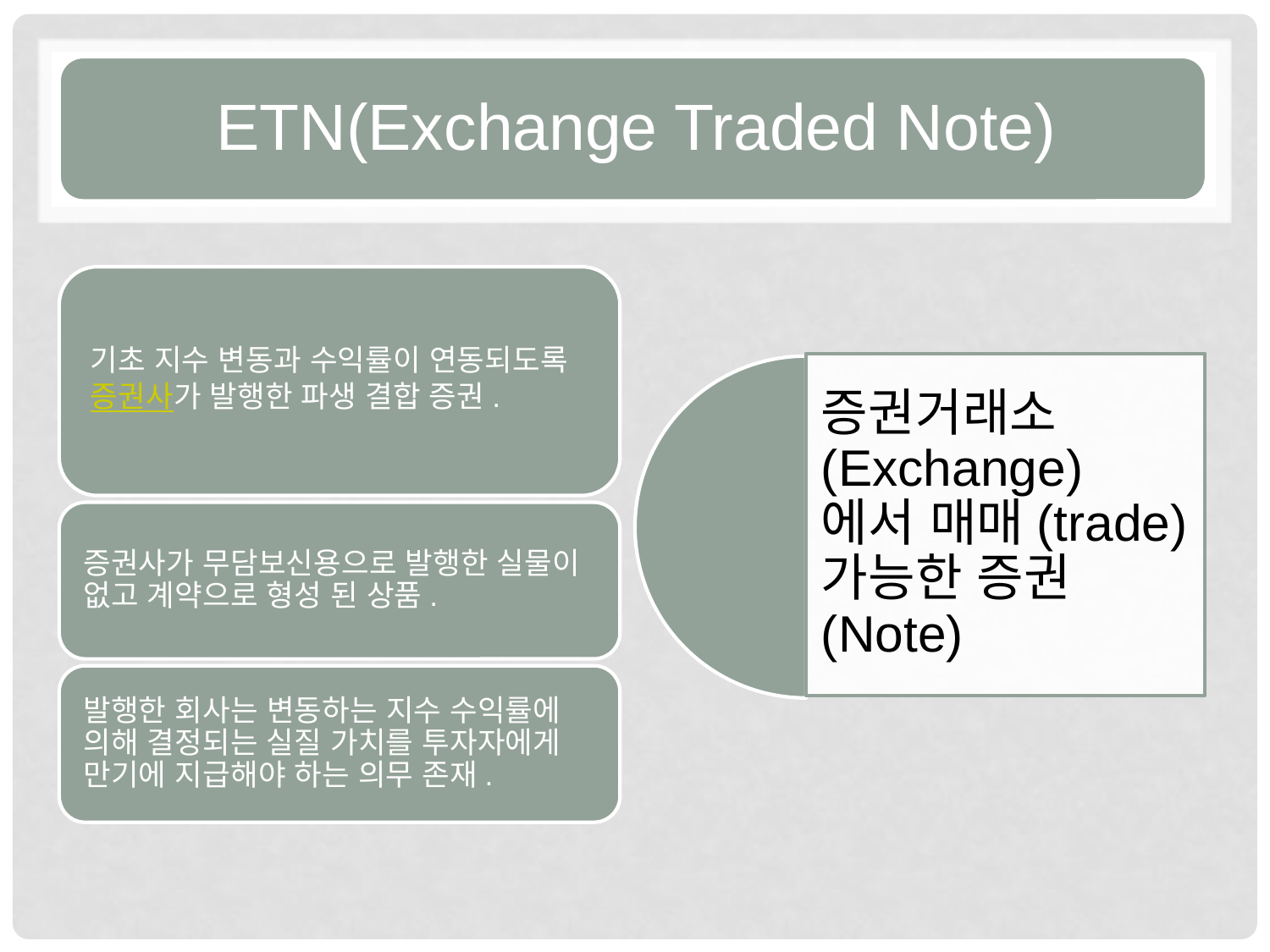

ETN(Exchange Traded Note)

증권거래소(Exchange)에서 매매(trade) 가능한 증권(Note)
기초 지수 변동과 수익률이 연동되도록 증권사가 발행한 파생 결합 증권.
증권사가 무담보신용으로 발행한 실물이 없고 계약으로 형성 된 상품.
발행한 회사는 변동하는 지수 수익률에 의해 결정되는 실질 가치를 투자자에게 만기에 지급해야 하는 의무 존재.